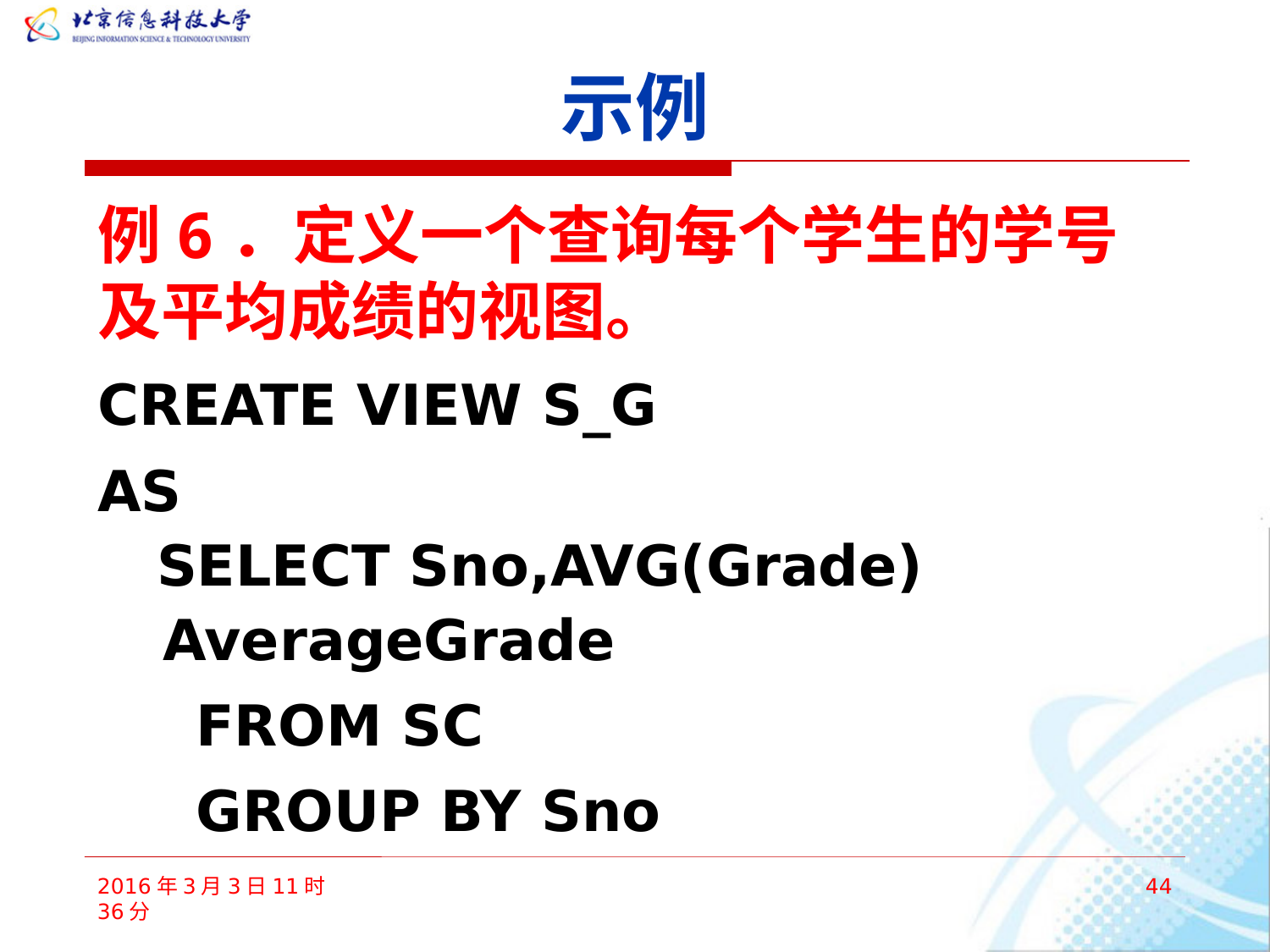

# 示例
例6．定义一个查询每个学生的学号及平均成绩的视图。
CREATE VIEW S_G
AS
   SELECT Sno,AVG(Grade) AverageGrade
     FROM SC
     GROUP BY Sno
2016年3月3日11时36分
44